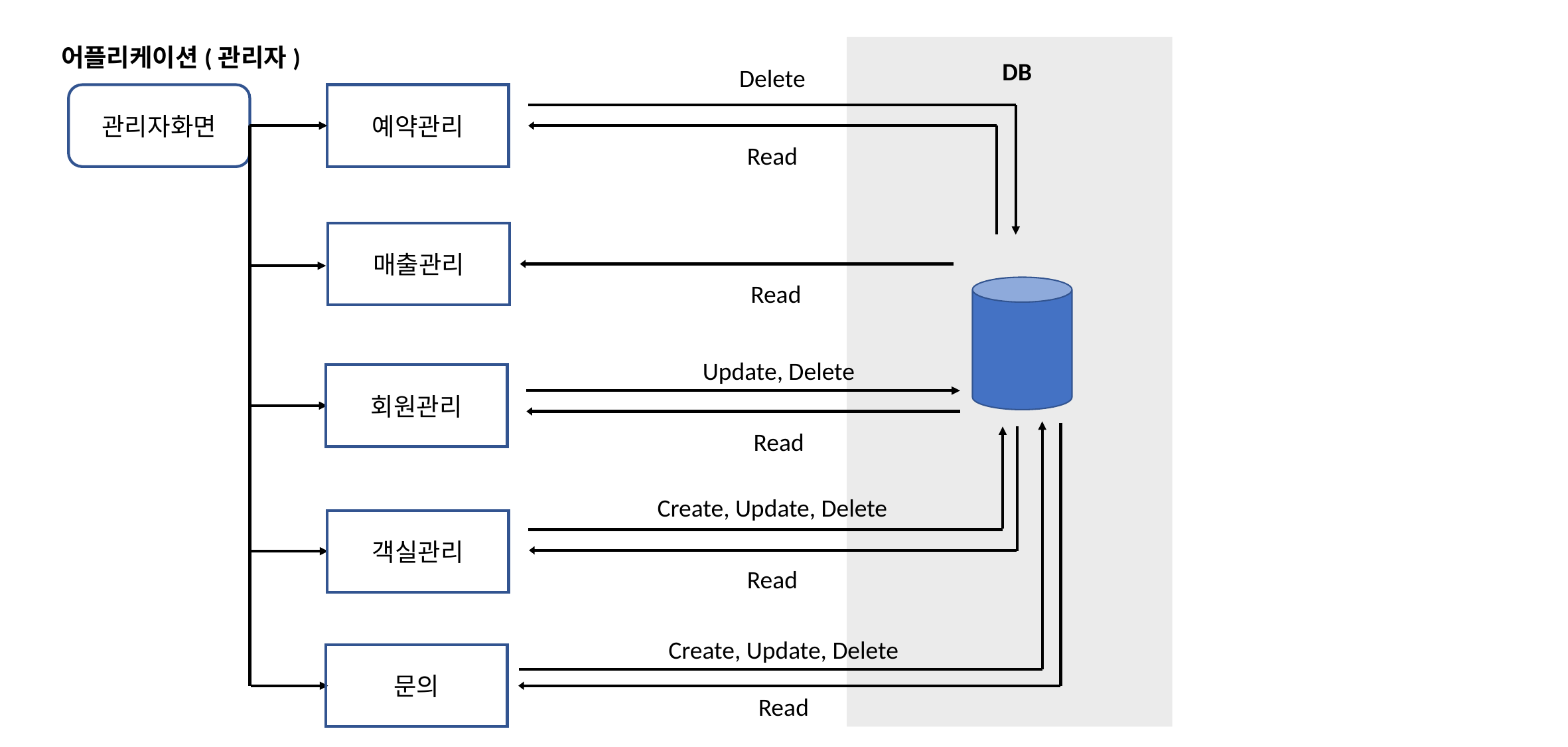

어플리케이션(관리자)

DB
Delete
관리자화면
예약관리
Read
매출관리
Read

Update, Delete
회원관리
Read
Create, Update, Delete
객실관리
Read
Create, Update, Delete
문의
Read